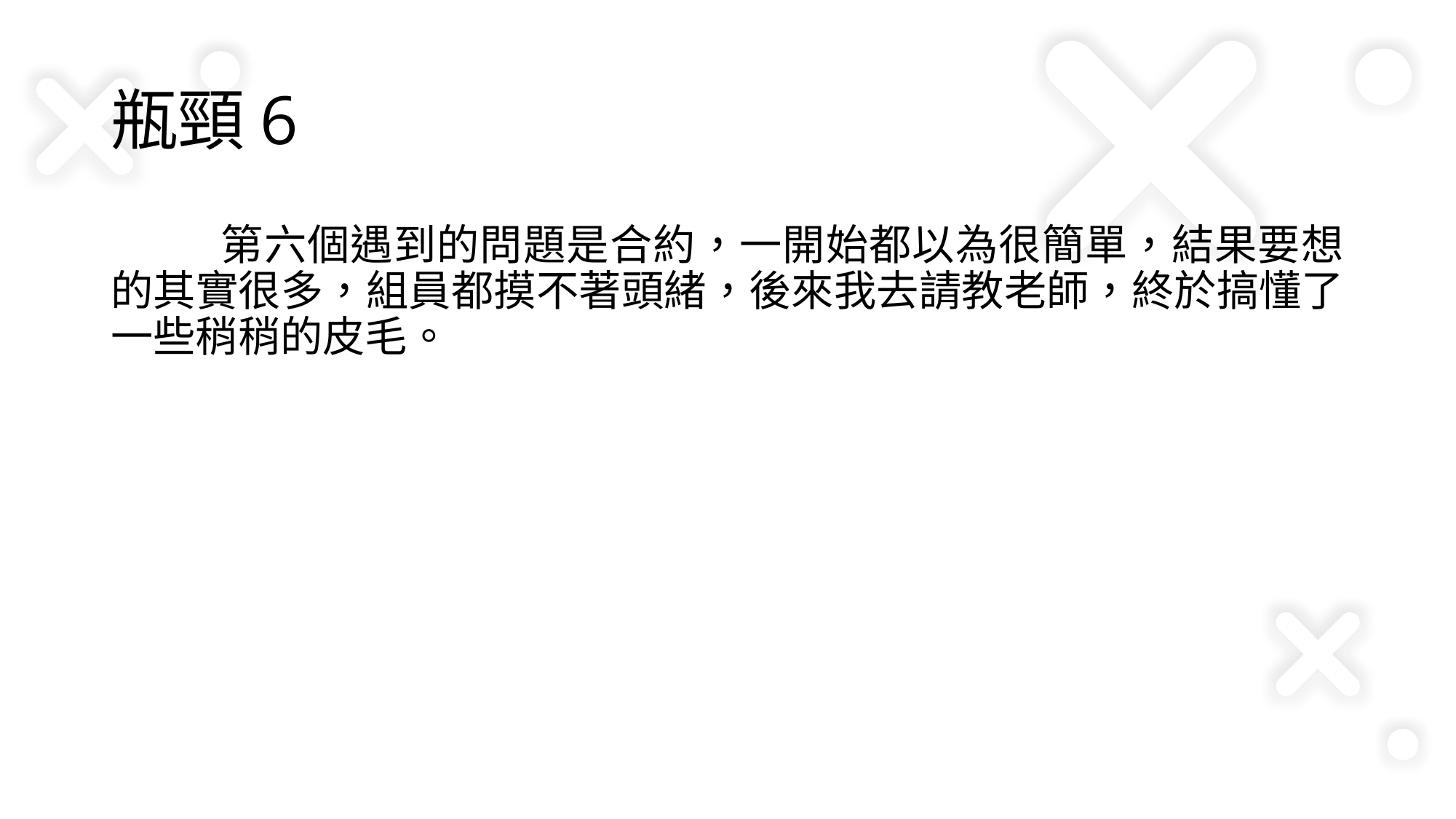

# 瓶頸6
	第六個遇到的問題是合約，一開始都以為很簡單，結果要想的其實很多，組員都摸不著頭緒，後來我去請教老師，終於搞懂了一些稍稍的皮毛。